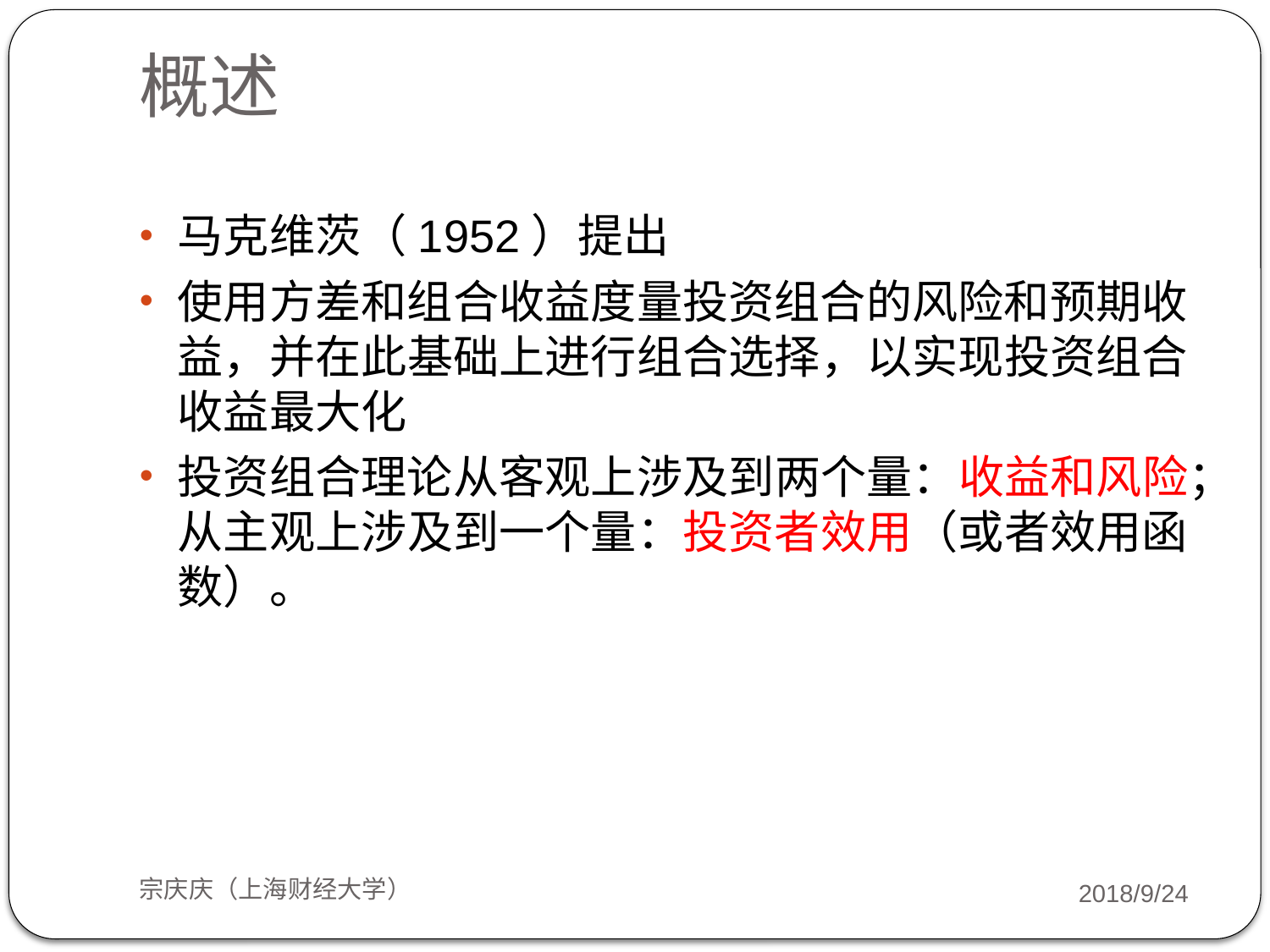

# 概述
马克维茨（1952）提出
使用方差和组合收益度量投资组合的风险和预期收益，并在此基础上进行组合选择，以实现投资组合收益最大化
投资组合理论从客观上涉及到两个量：收益和风险；从主观上涉及到一个量：投资者效用（或者效用函数）。
宗庆庆（上海财经大学）
2018/9/24